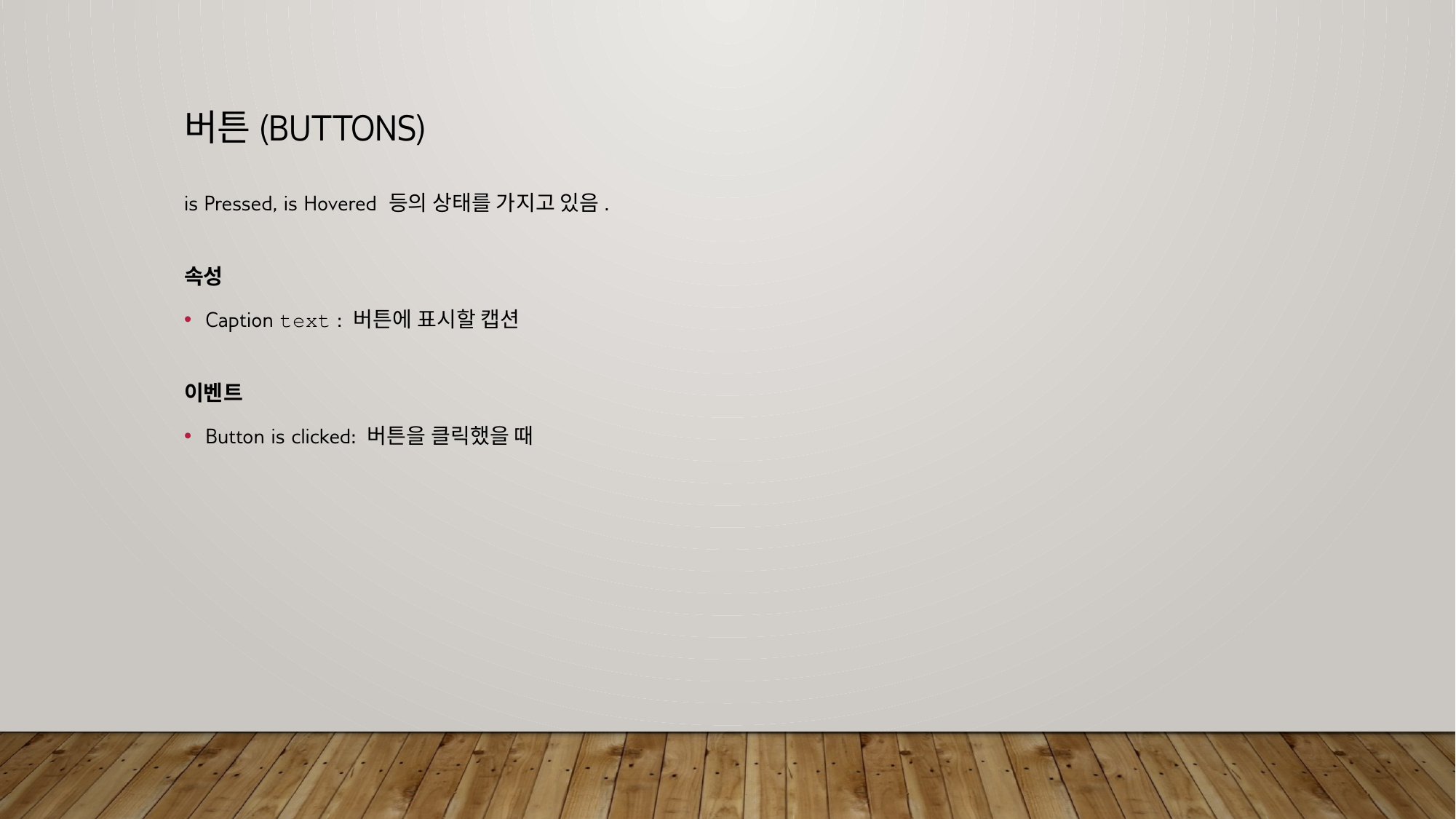

# 버튼(Buttons)
is Pressed, is Hovered 등의 상태를 가지고 있음.
속성
Caption text : 버튼에 표시할 캡션
이벤트
Button is clicked: 버튼을 클릭했을 때